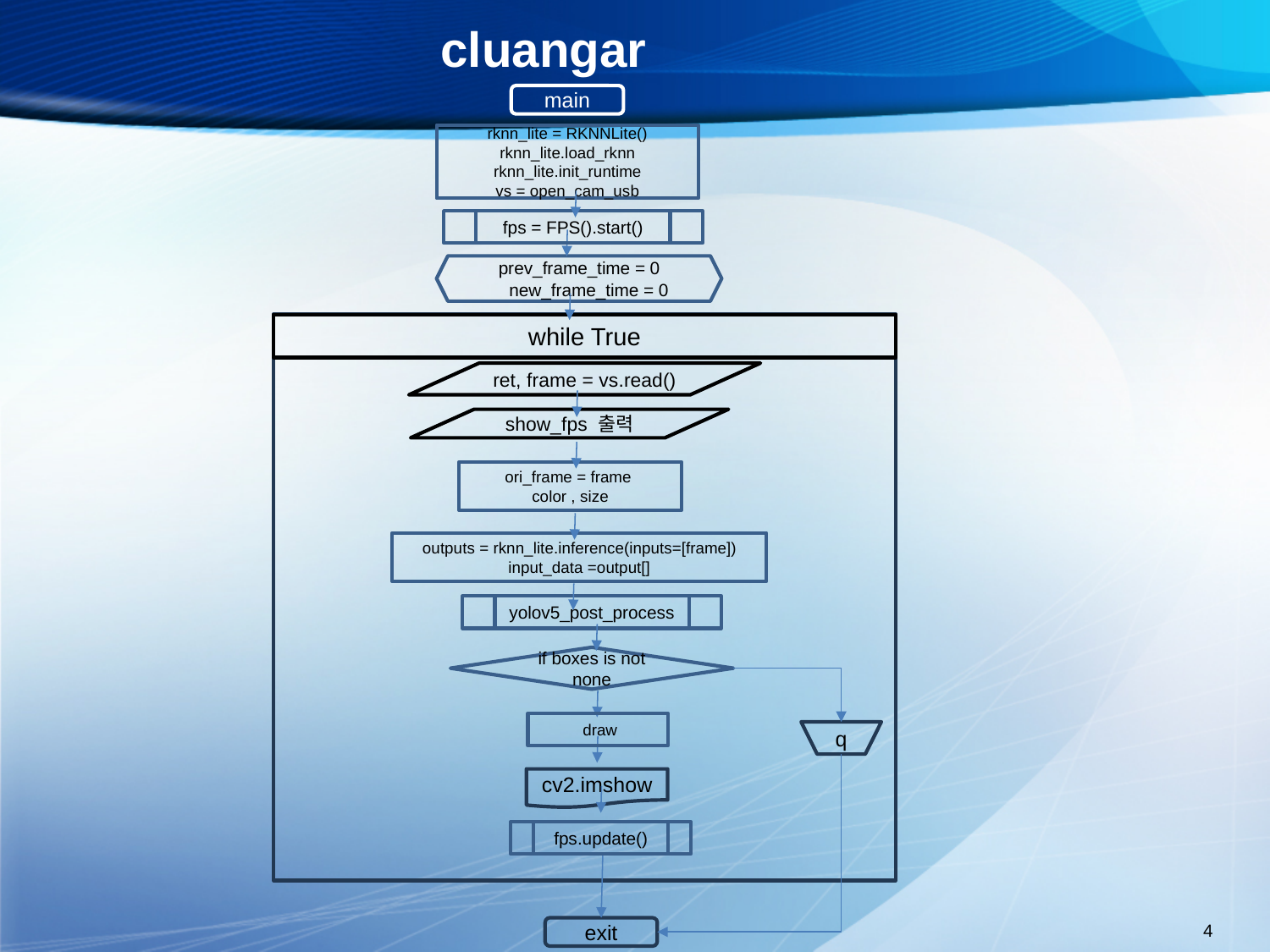

# cluangar
main
rknn_lite = RKNNLite()
rknn_lite.load_rknn
rknn_lite.init_runtime
vs = open_cam_usb
fps = FPS().start()
prev_frame_time = 0
    new_frame_time = 0

while True
ret, frame = vs.read()
 show_fps 출력
ori_frame = frame
color , size
outputs = rknn_lite.inference(inputs=[frame])
input_data =output[]
yolov5_post_process
if boxes is not none
 draw
q
cv2.imshow
fps.update()
exit